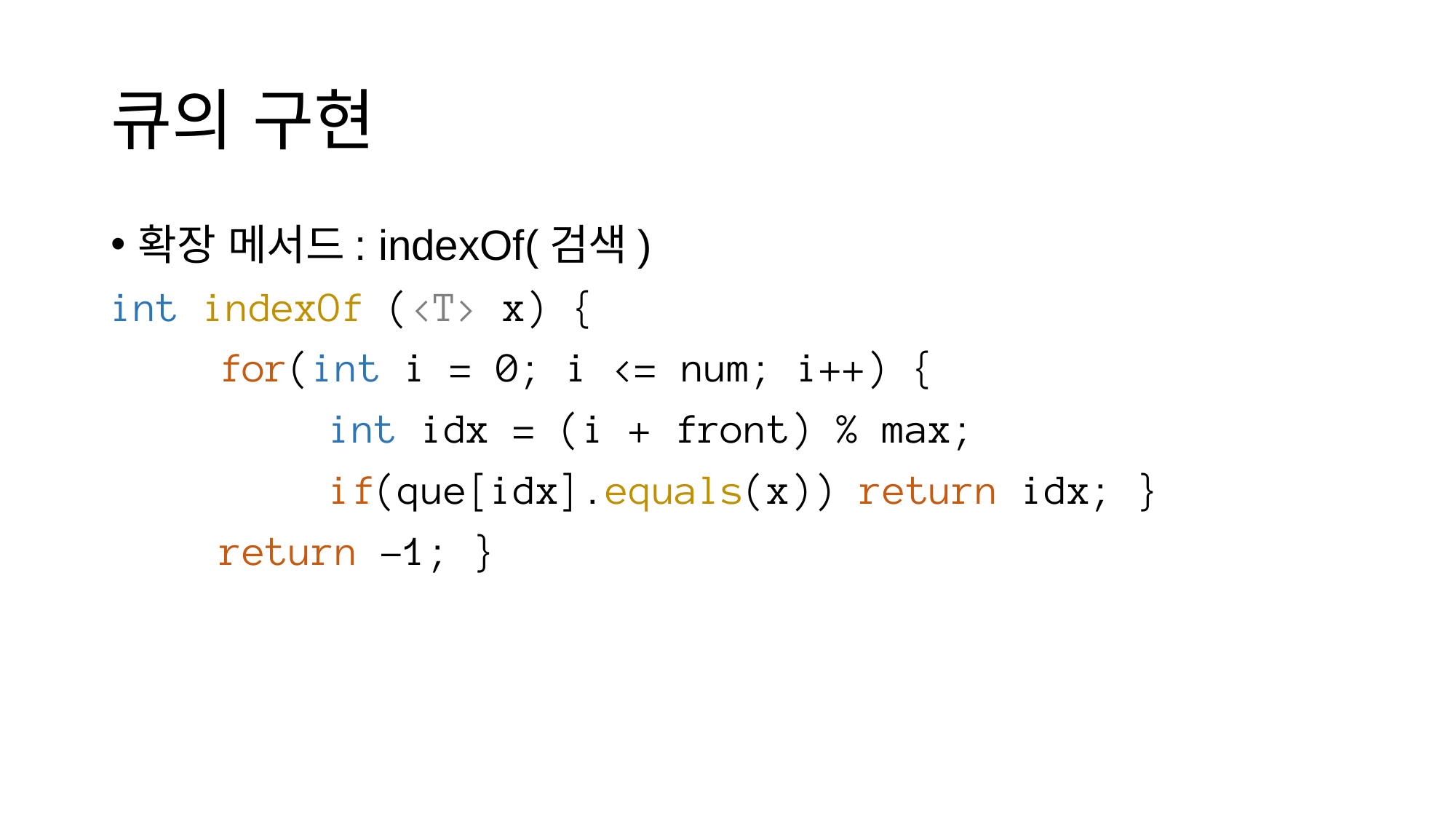

# 큐의 구현
확장 메서드: indexOf(검색)
int indexOf (<T> x) {
	for(int i = 0; i <= num; i++) {
		int idx = (i + front) % max;
		if(que[idx].equals(x)) return idx; }
	return -1; }